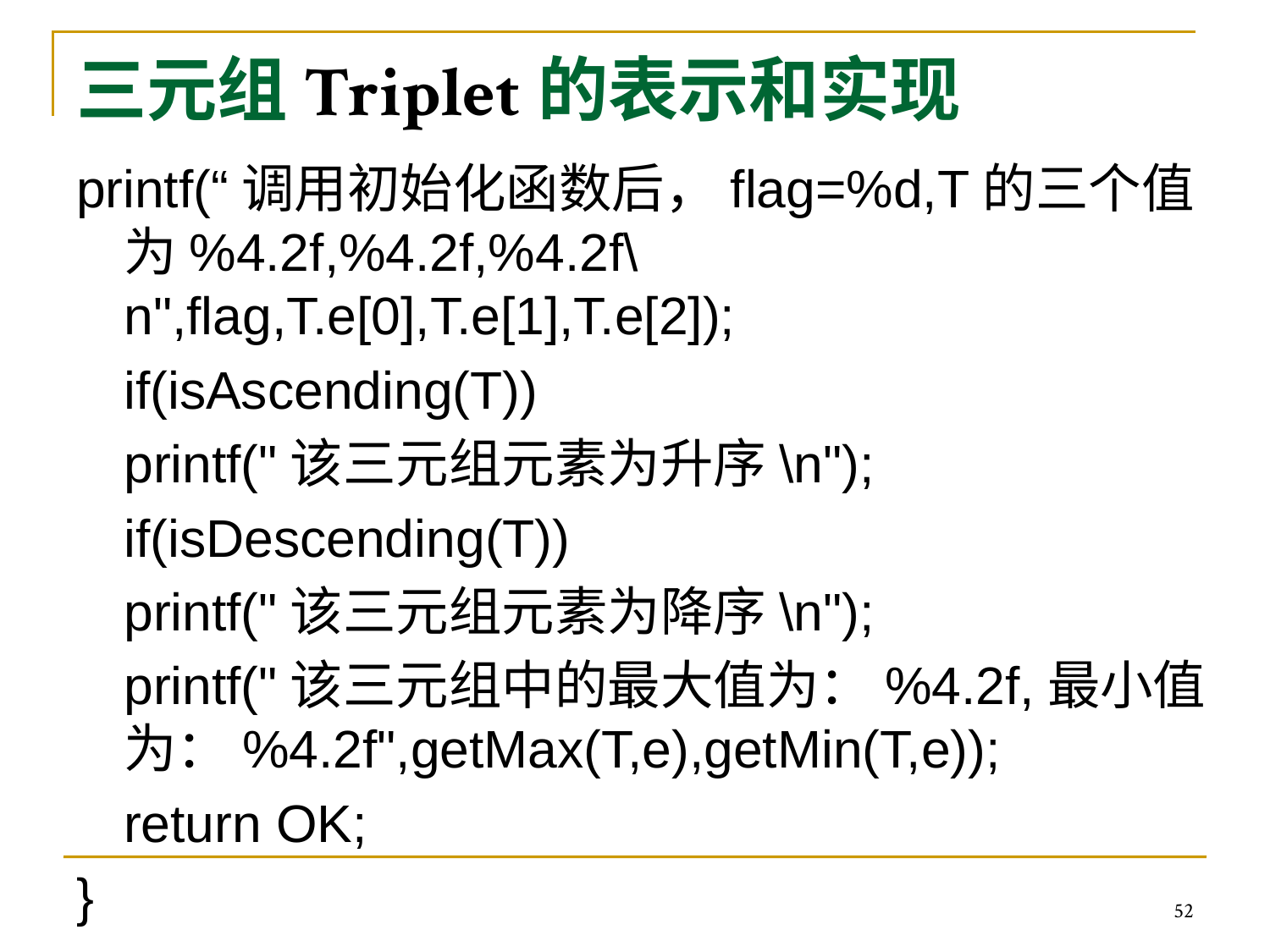

# 三元组Triplet的表示和实现
printf(“调用初始化函数后，flag=%d,T的三个值为%4.2f,%4.2f,%4.2f\n",flag,T.e[0],T.e[1],T.e[2]);
	if(isAscending(T))
	printf("该三元组元素为升序\n");
	if(isDescending(T))
	printf("该三元组元素为降序\n");
	printf("该三元组中的最大值为：%4.2f,最小值为：%4.2f",getMax(T,e),getMin(T,e));
	return OK;
}

52